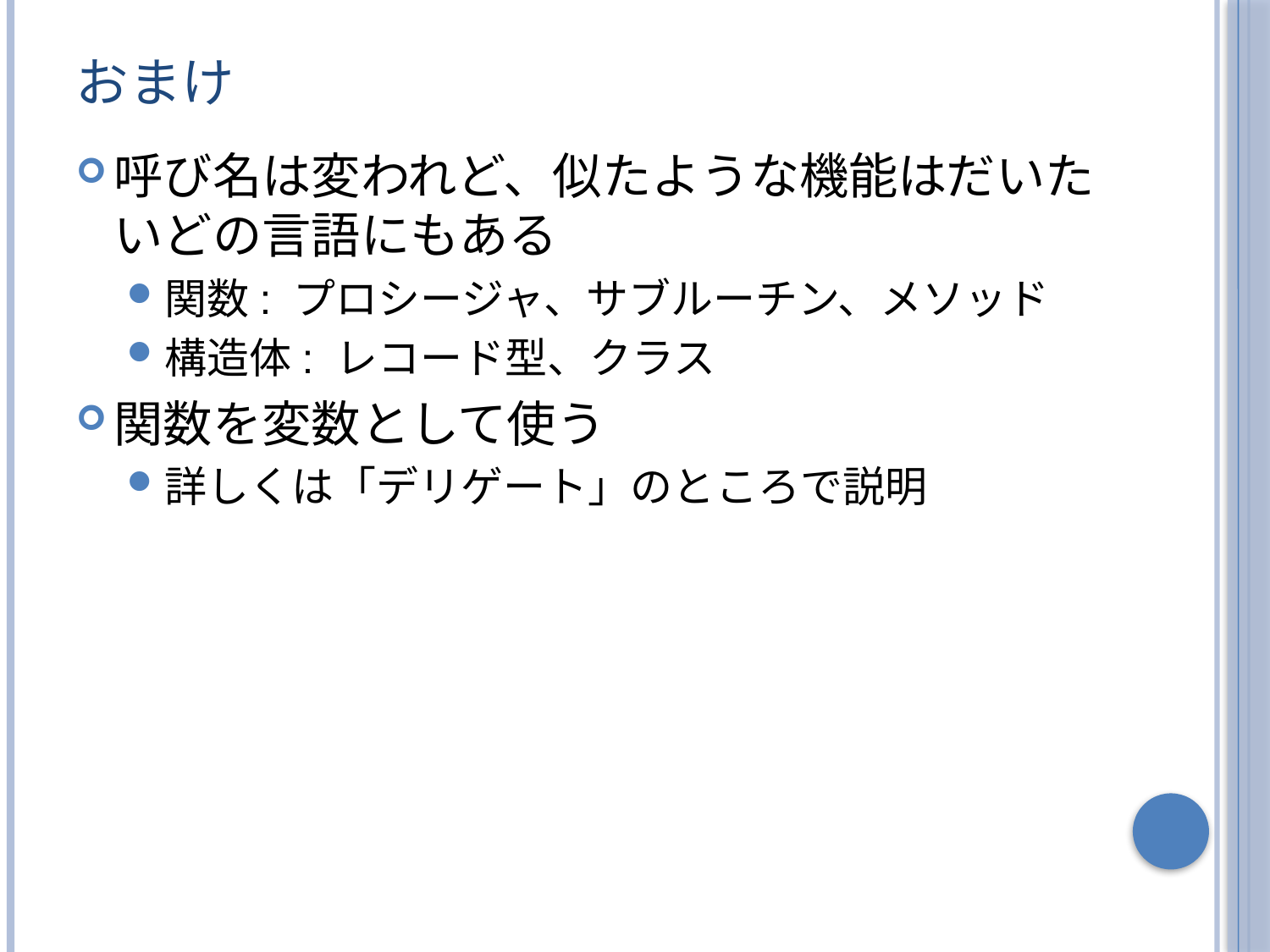

# おまけ
呼び名は変われど、似たような機能はだいたいどの言語にもある
関数: プロシージャ、サブルーチン、メソッド
構造体: レコード型、クラス
関数を変数として使う
詳しくは「デリゲート」のところで説明